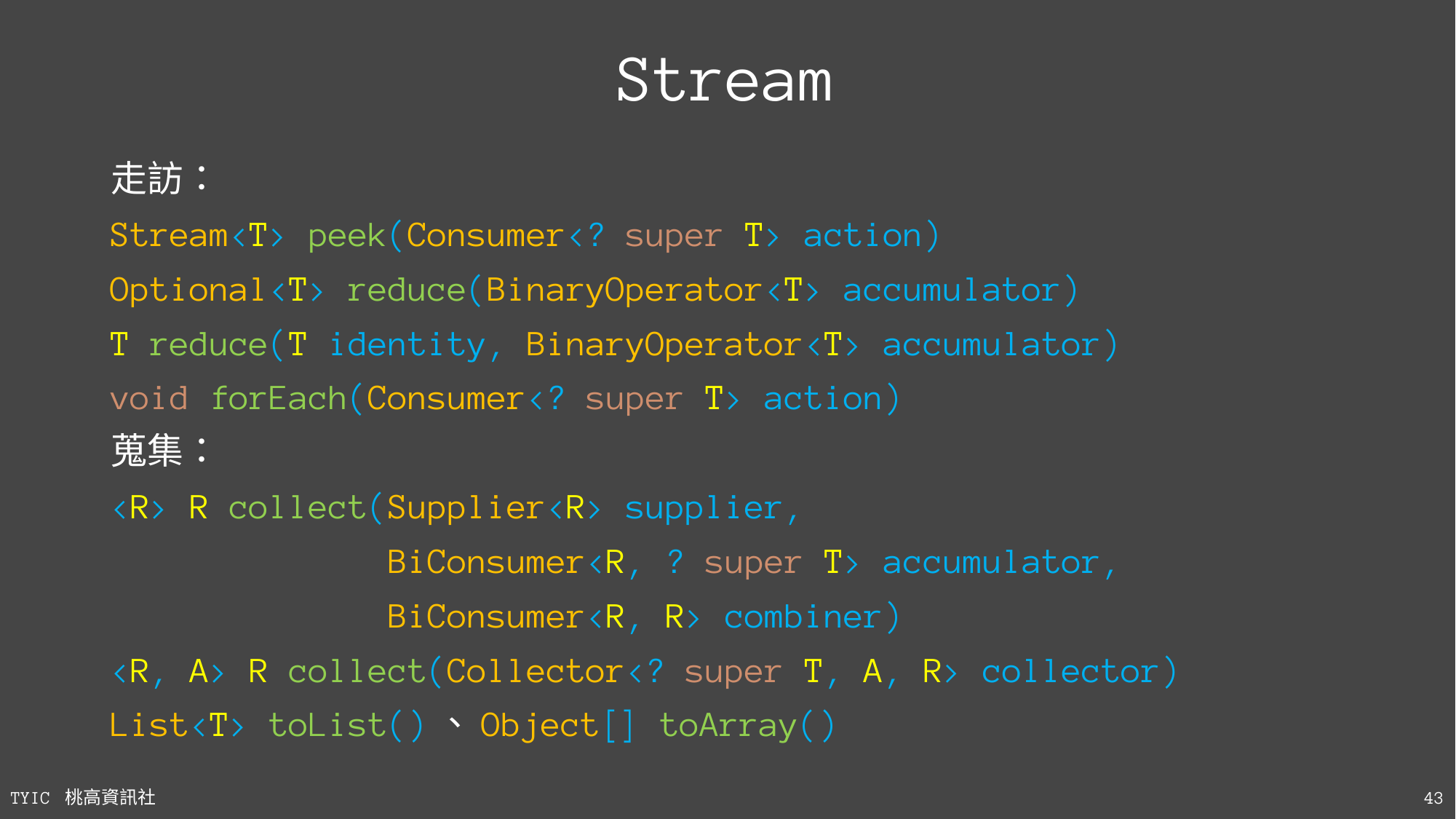

# Stream
走訪：
Stream<T> peek(Consumer<? super T> action)
Optional<T> reduce(BinaryOperator<T> accumulator)
T reduce(T identity, BinaryOperator<T> accumulator)
void forEach(Consumer<? super T> action)
蒐集：
<R> R collect(Supplier<R> supplier,
              BiConsumer<R, ? super T> accumulator,
              BiConsumer<R, R> combiner)
<R, A> R collect(Collector<? super T, A, R> collector)
List<T> toList()、Object[] toArray()